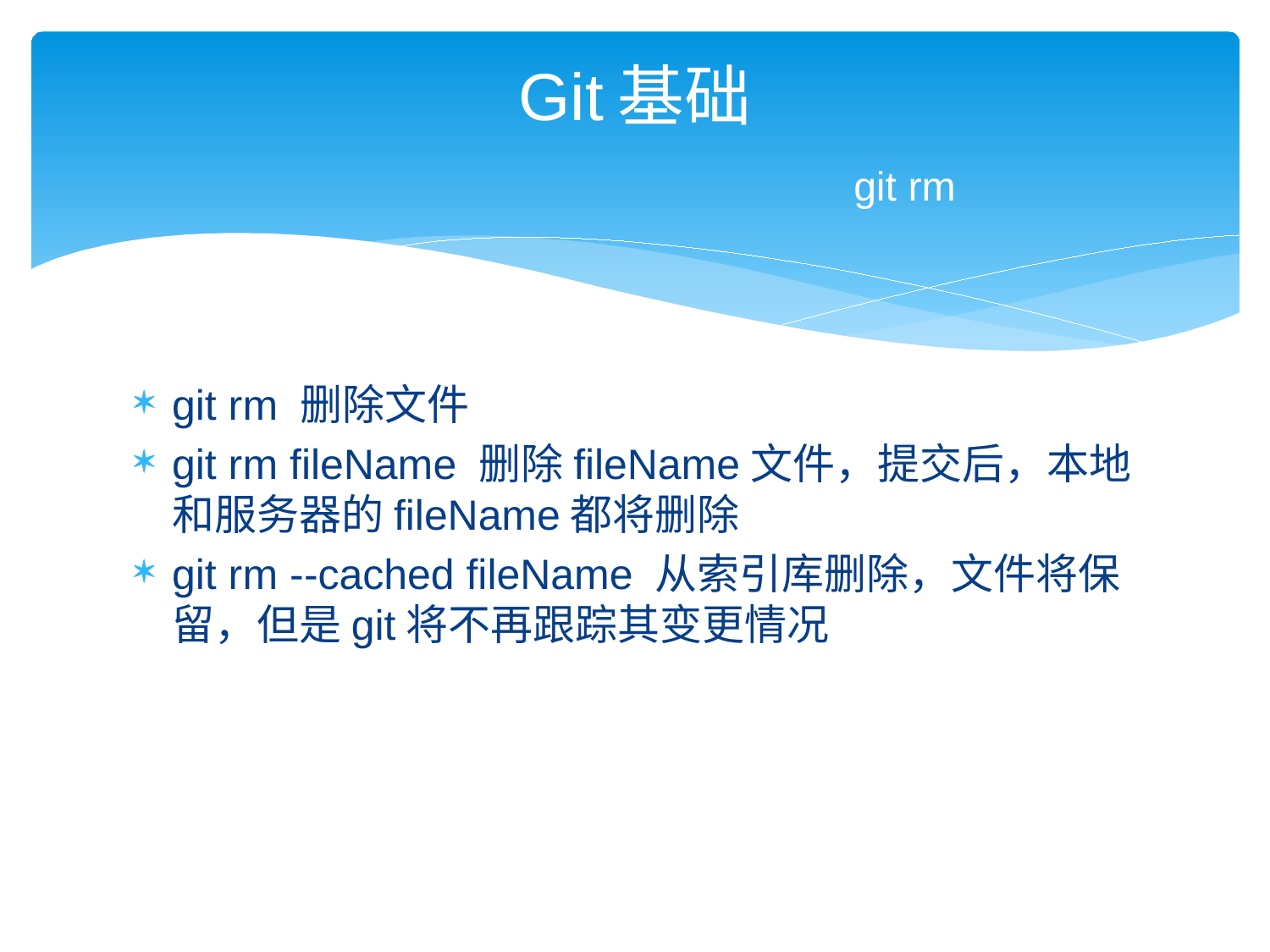

# Git基础 git rm
git rm 删除文件
git rm fileName 删除fileName文件，提交后，本地和服务器的fileName都将删除
git rm --cached fileName 从索引库删除，文件将保留，但是git将不再跟踪其变更情况